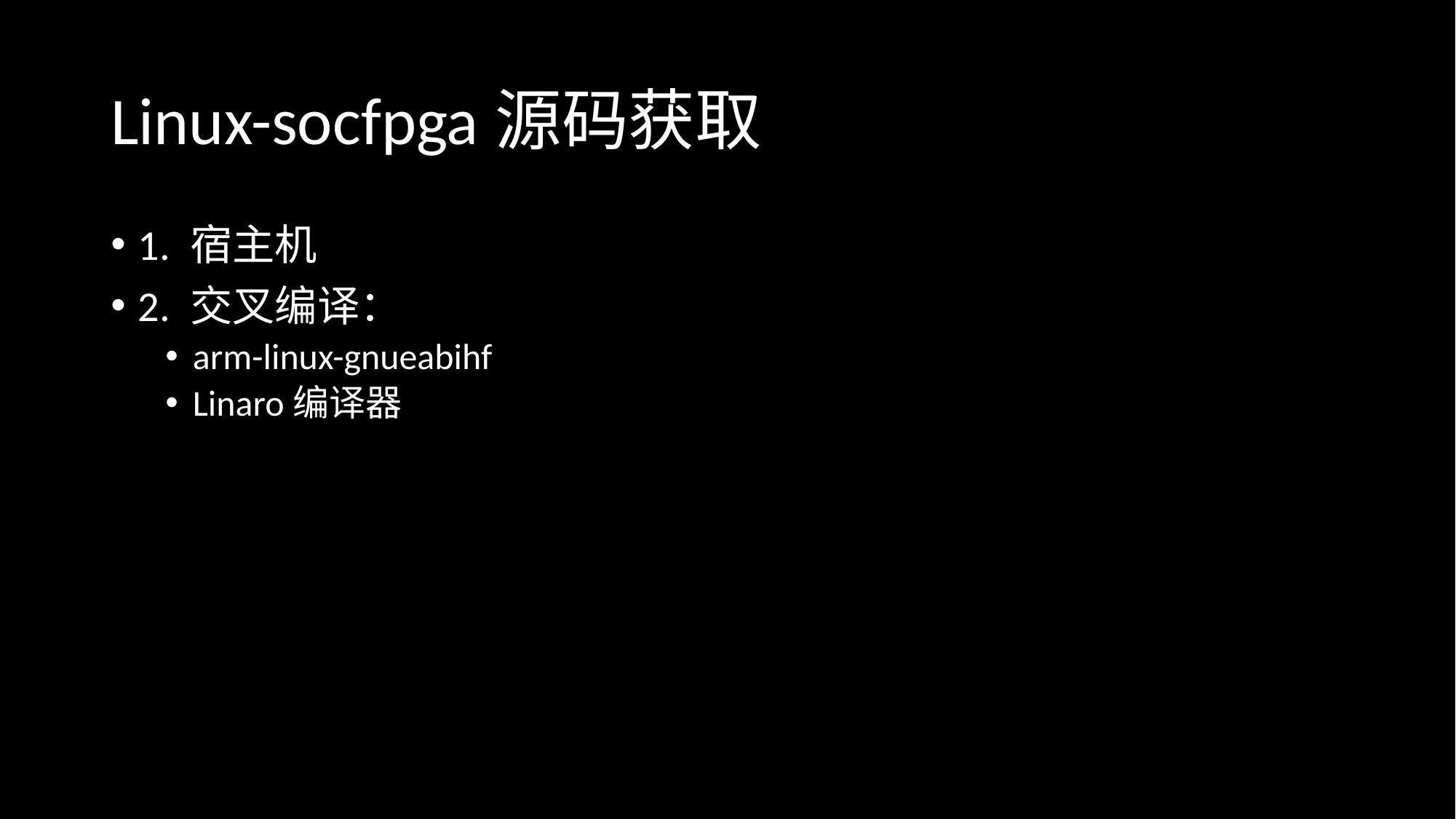

# Linux-socfpga源码获取
1. 宿主机
2. 交叉编译：
arm-linux-gnueabihf
Linaro编译器